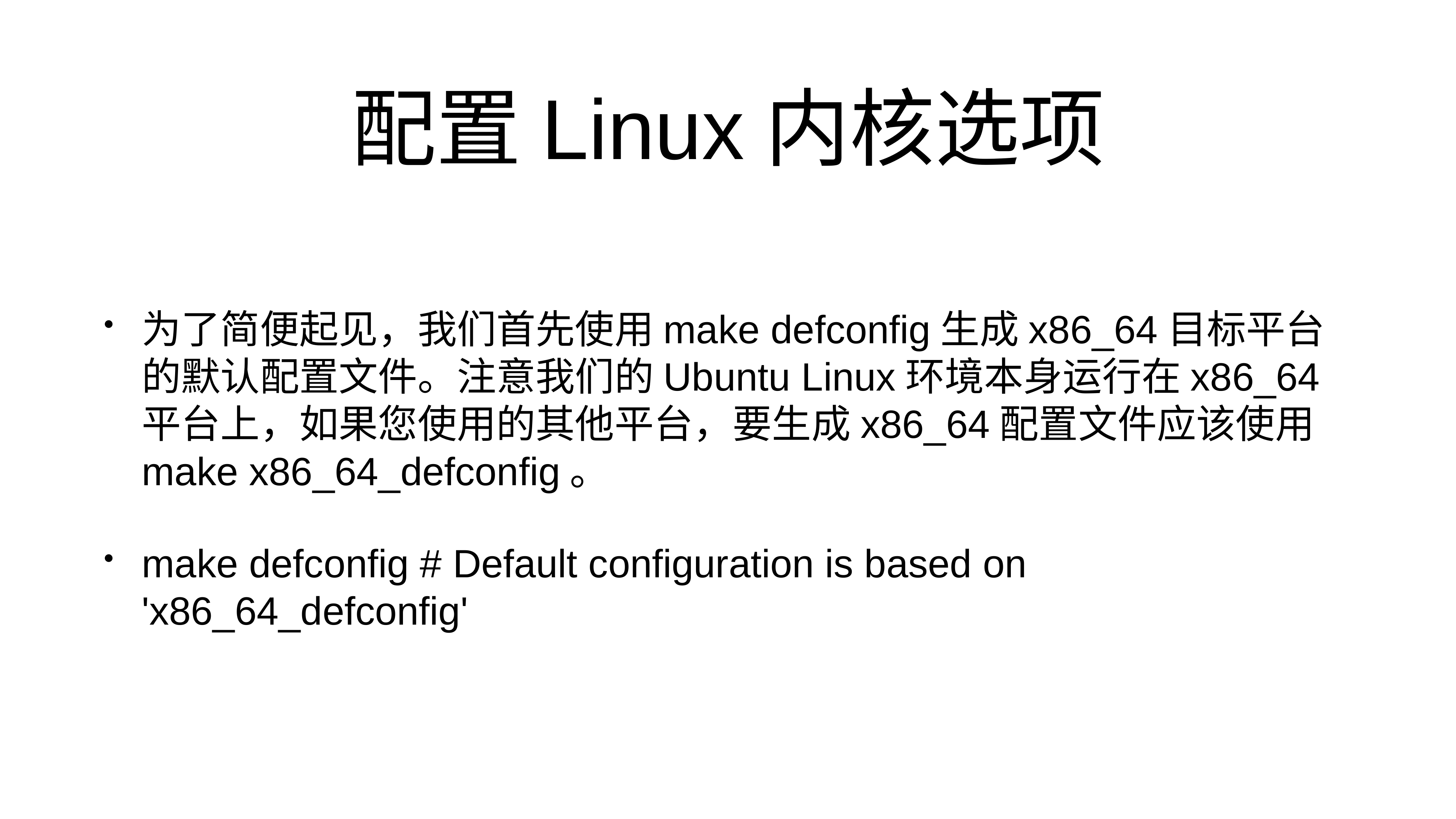

# 配置Linux内核选项
为了简便起见，我们首先使用make defconfig生成x86_64目标平台的默认配置文件。注意我们的Ubuntu Linux环境本身运行在x86_64平台上，如果您使用的其他平台，要生成x86_64配置文件应该使用make x86_64_defconfig。
make defconfig # Default configuration is based on 'x86_64_defconfig'